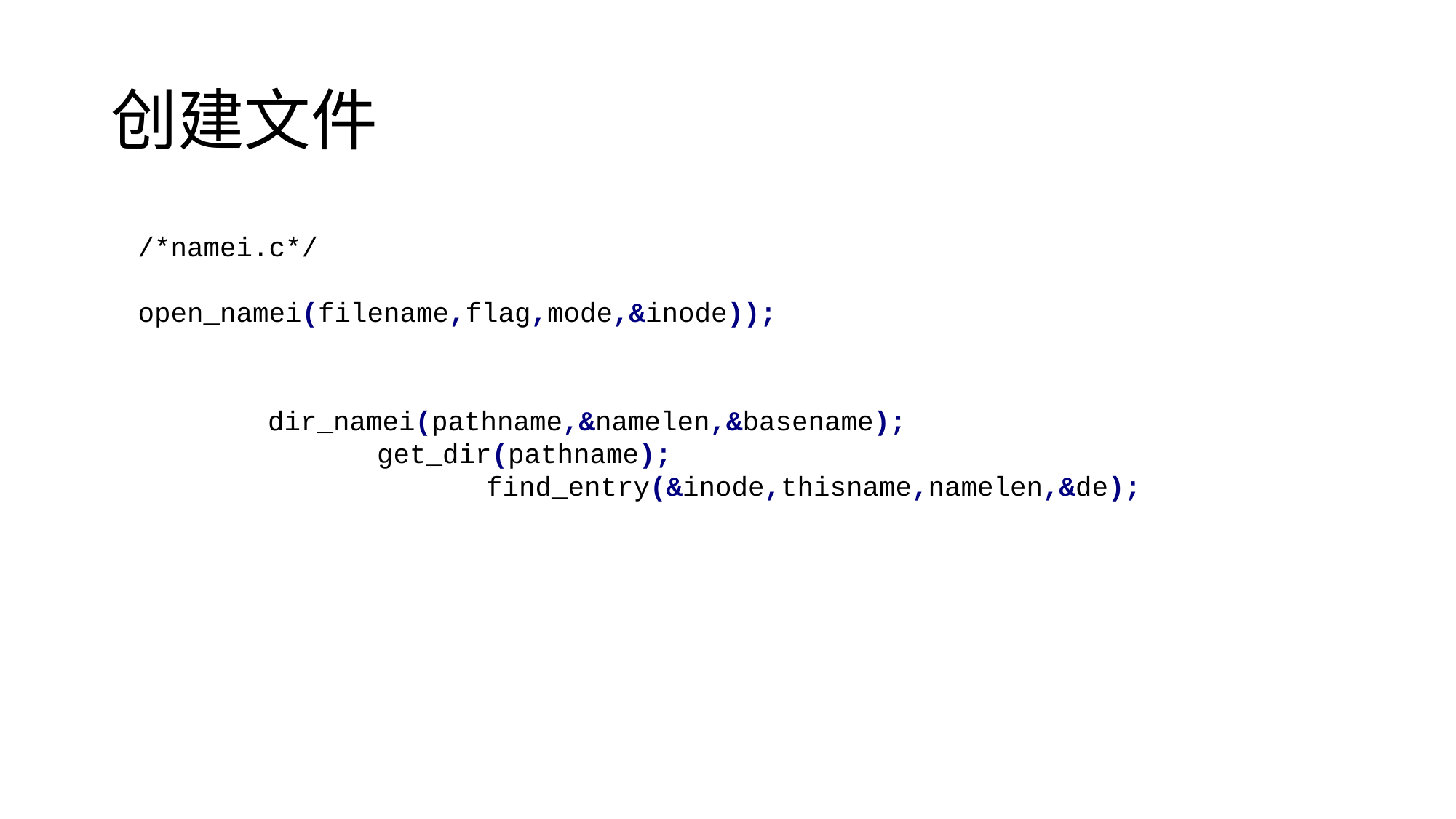

# 创建文件
	/*namei.c*/

	open_namei(filename,flag,mode,&inode));
	dir_namei(pathname,&namelen,&basename);
		get_dir(pathname); 					                     		find_entry(&inode,thisname,namelen,&de);